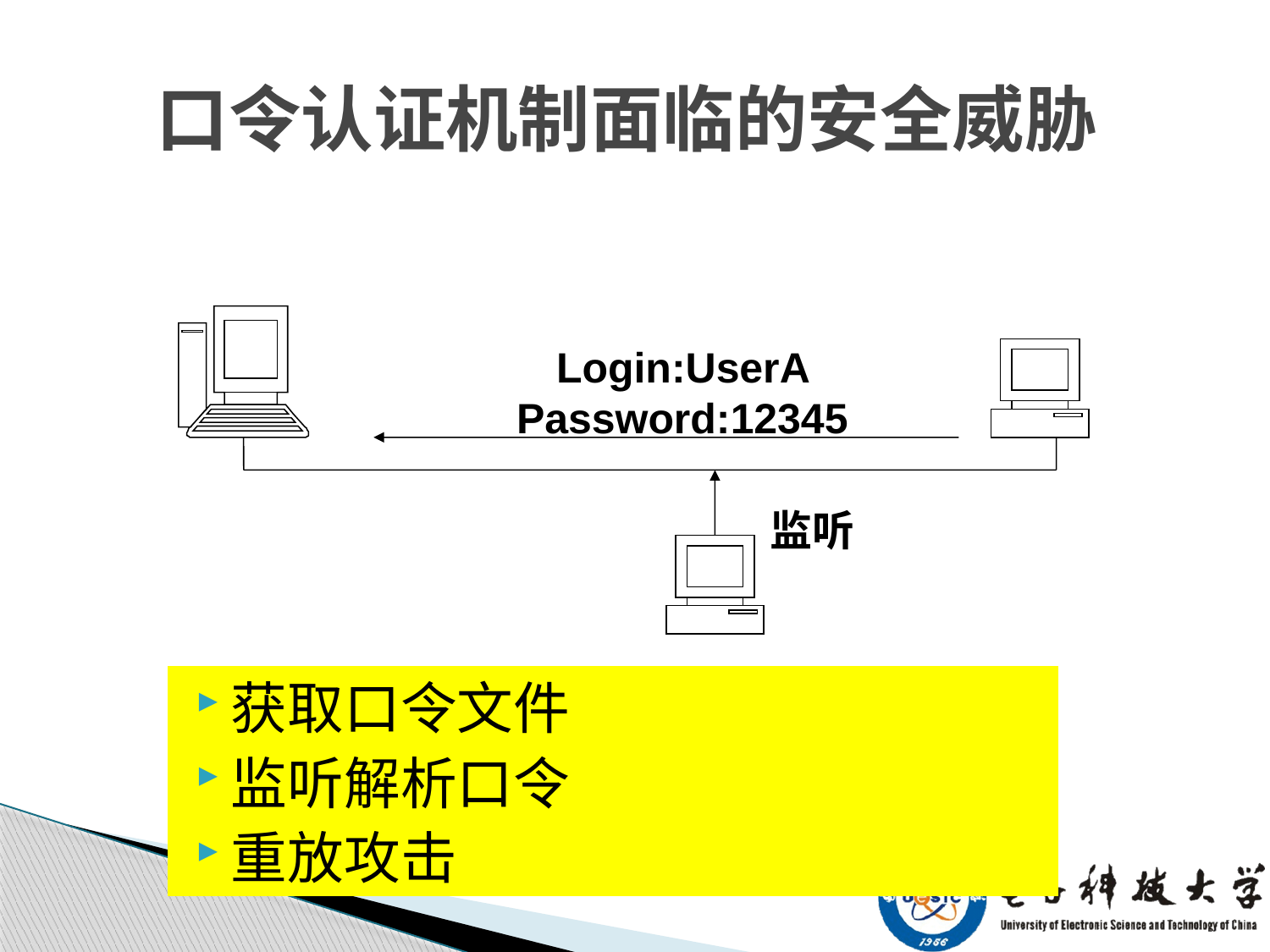

# 口令认证机制面临的安全威胁

Login:UserA Password:12345

监听

获取口令文件
监听解析口令
重放攻击